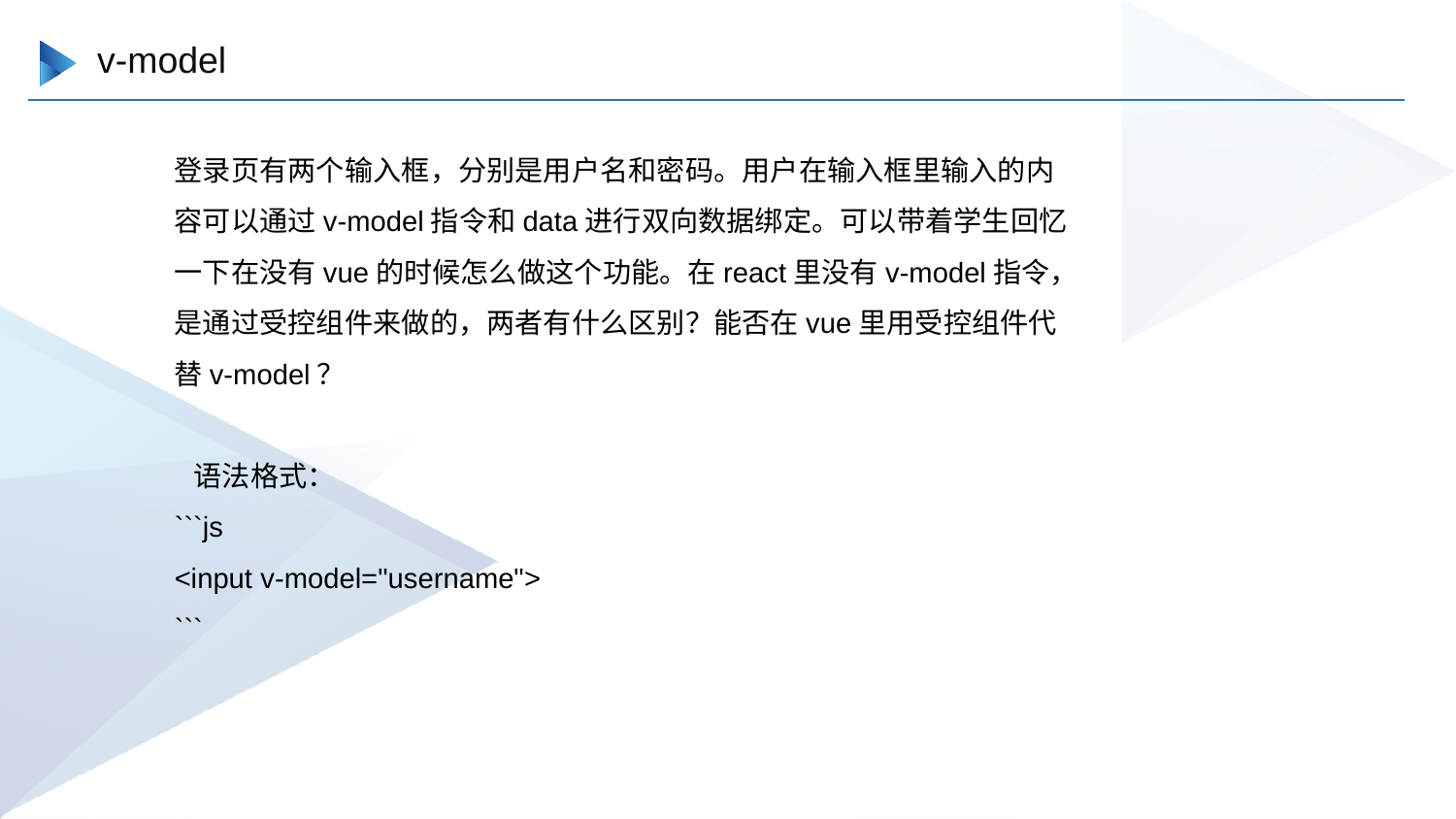

v-model
登录页有两个输入框，分别是用户名和密码。用户在输入框里输入的内容可以通过v-model指令和data进行双向数据绑定。可以带着学生回忆一下在没有vue的时候怎么做这个功能。在react里没有v-model指令，是通过受控组件来做的，两者有什么区别？能否在vue里用受控组件代替v-model？

  语法格式：
```js
<input v-model="username">
```